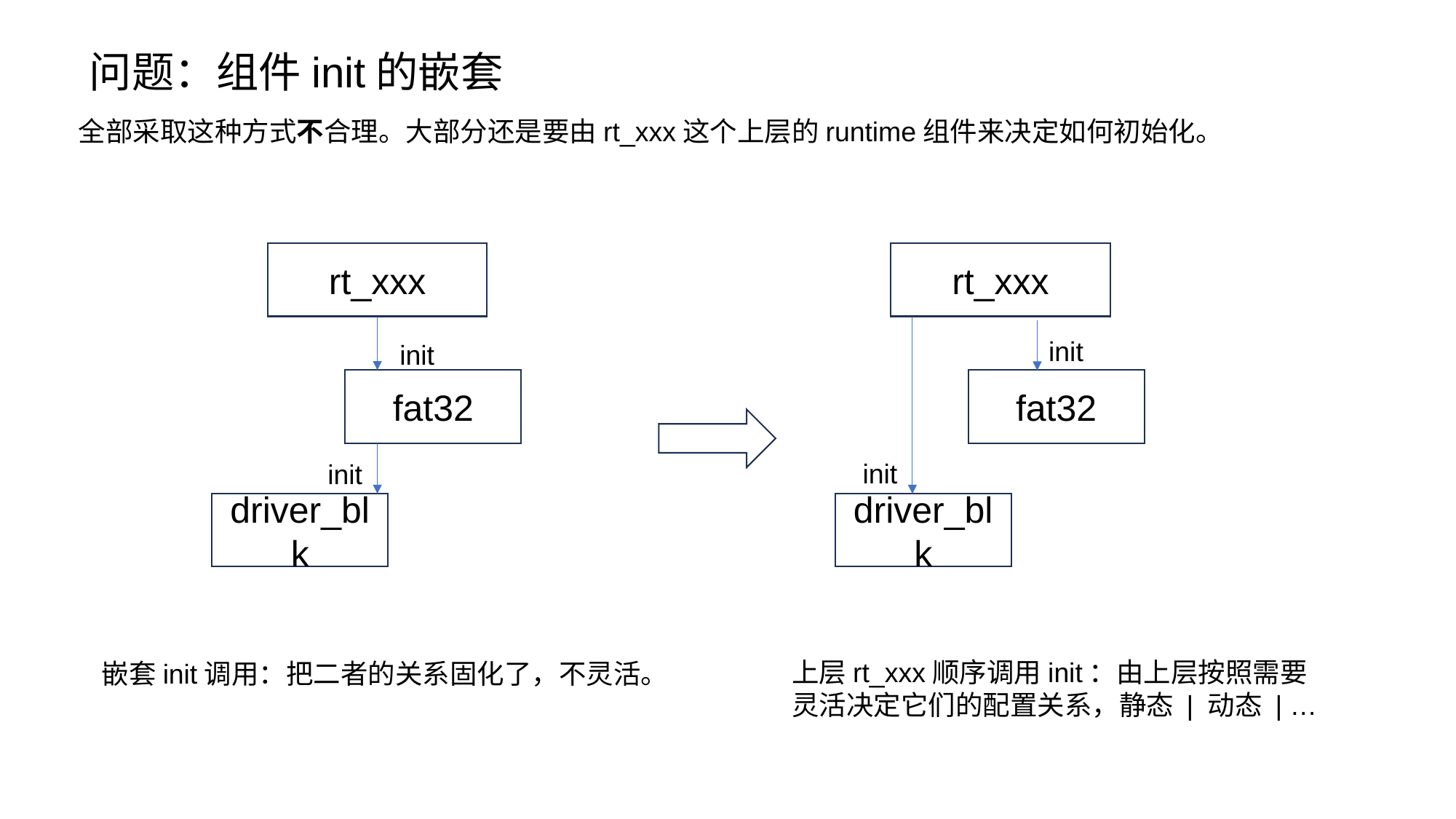

问题：组件init的嵌套
全部采取这种方式不合理。大部分还是要由rt_xxx这个上层的runtime组件来决定如何初始化。
rt_xxx
rt_xxx
init
init
fat32
fat32

init
init
driver_blk
driver_blk
上层rt_xxx顺序调用init：由上层按照需要
灵活决定它们的配置关系，静态 | 动态 | …
嵌套init调用：把二者的关系固化了，不灵活。